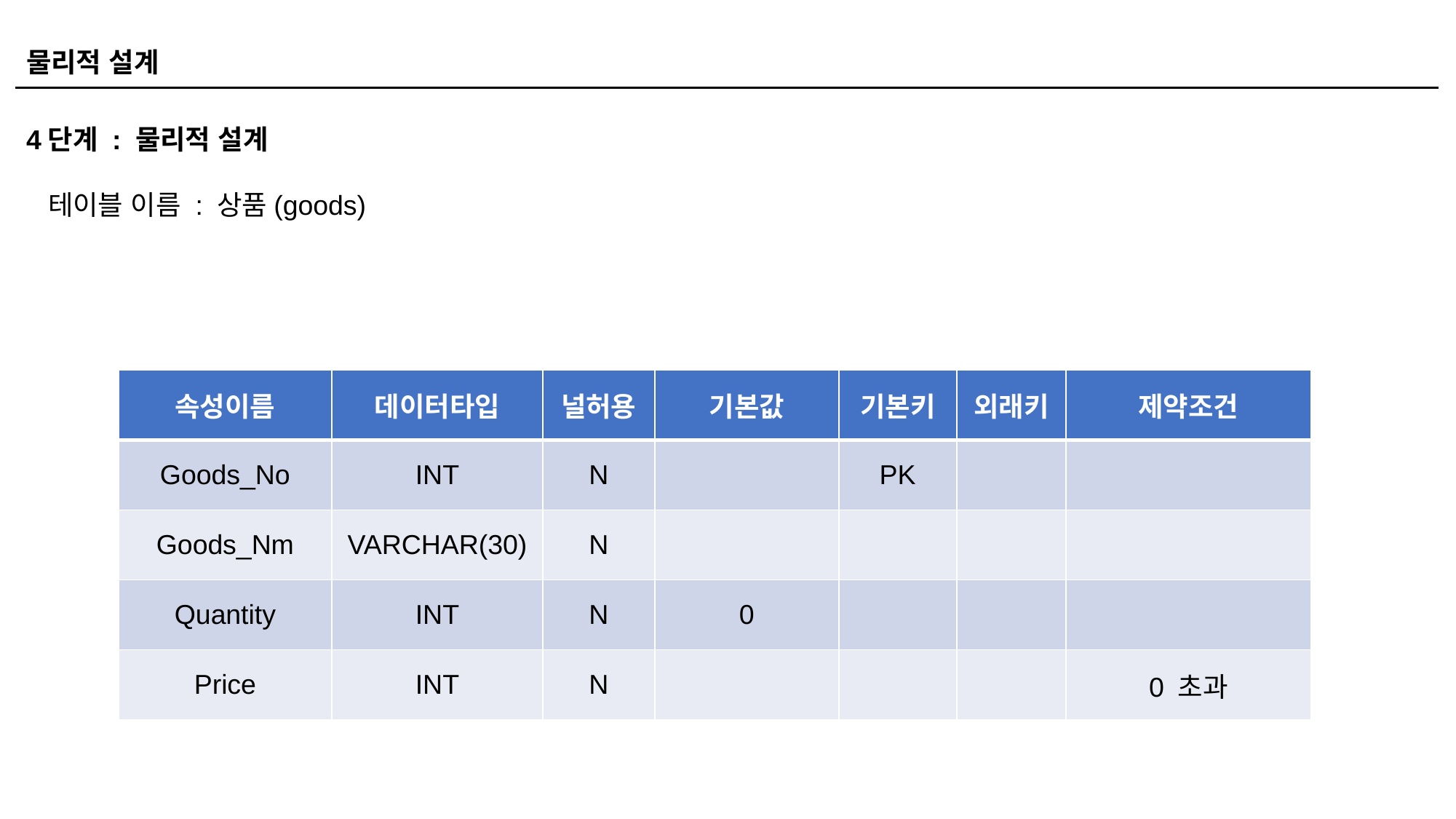

물리적 설계
4단계 : 물리적 설계

  테이블 이름 : 상품(goods)
| 속성이름 | 데이터타입 | 널허용 | 기본값 | 기본키 | 외래키 | 제약조건 |
| --- | --- | --- | --- | --- | --- | --- |
| Goods\_No | INT | N |  | PK |  |  |
| Goods\_Nm | VARCHAR(30) | N |  |  |  |  |
| Quantity | INT | N | 0 |  |  |  |
| Price | INT | N |  |  |  | 0 초과 |